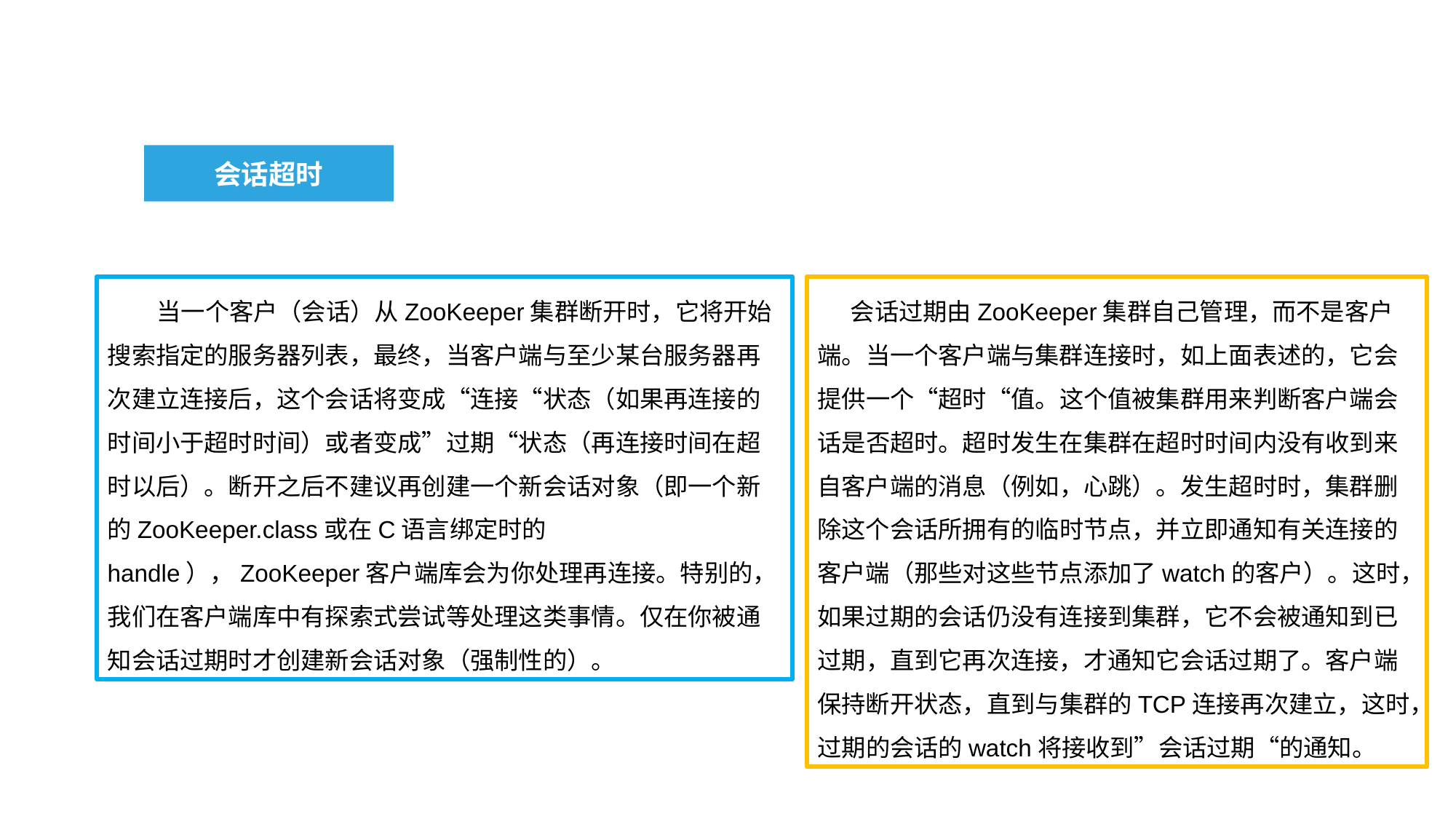

第三章    会话管理
会话超时
        当一个客户（会话）从ZooKeeper集群断开时，它将开始搜索指定的服务器列表，最终，当客户端与至少某台服务器再次建立连接后，这个会话将变成“连接“状态（如果再连接的时间小于超时时间）或者变成”过期“状态（再连接时间在超时以后）。断开之后不建议再创建一个新会话对象（即一个新的ZooKeeper.class或在C语言绑定时的handle），ZooKeeper客户端库会为你处理再连接。特别的，我们在客户端库中有探索式尝试等处理这类事情。仅在你被通知会话过期时才创建新会话对象（强制性的）。
     会话过期由ZooKeeper集群自己管理，而不是客户端。当一个客户端与集群连接时，如上面表述的，它会提供一个“超时“值。这个值被集群用来判断客户端会话是否超时。超时发生在集群在超时时间内没有收到来自客户端的消息（例如，心跳）。发生超时时，集群删除这个会话所拥有的临时节点，并立即通知有关连接的客户端（那些对这些节点添加了watch的客户）。这时，如果过期的会话仍没有连接到集群，它不会被通知到已过期，直到它再次连接，才通知它会话过期了。客户端保持断开状态，直到与集群的TCP连接再次建立，这时，过期的会话的watch将接收到”会话过期“的通知。